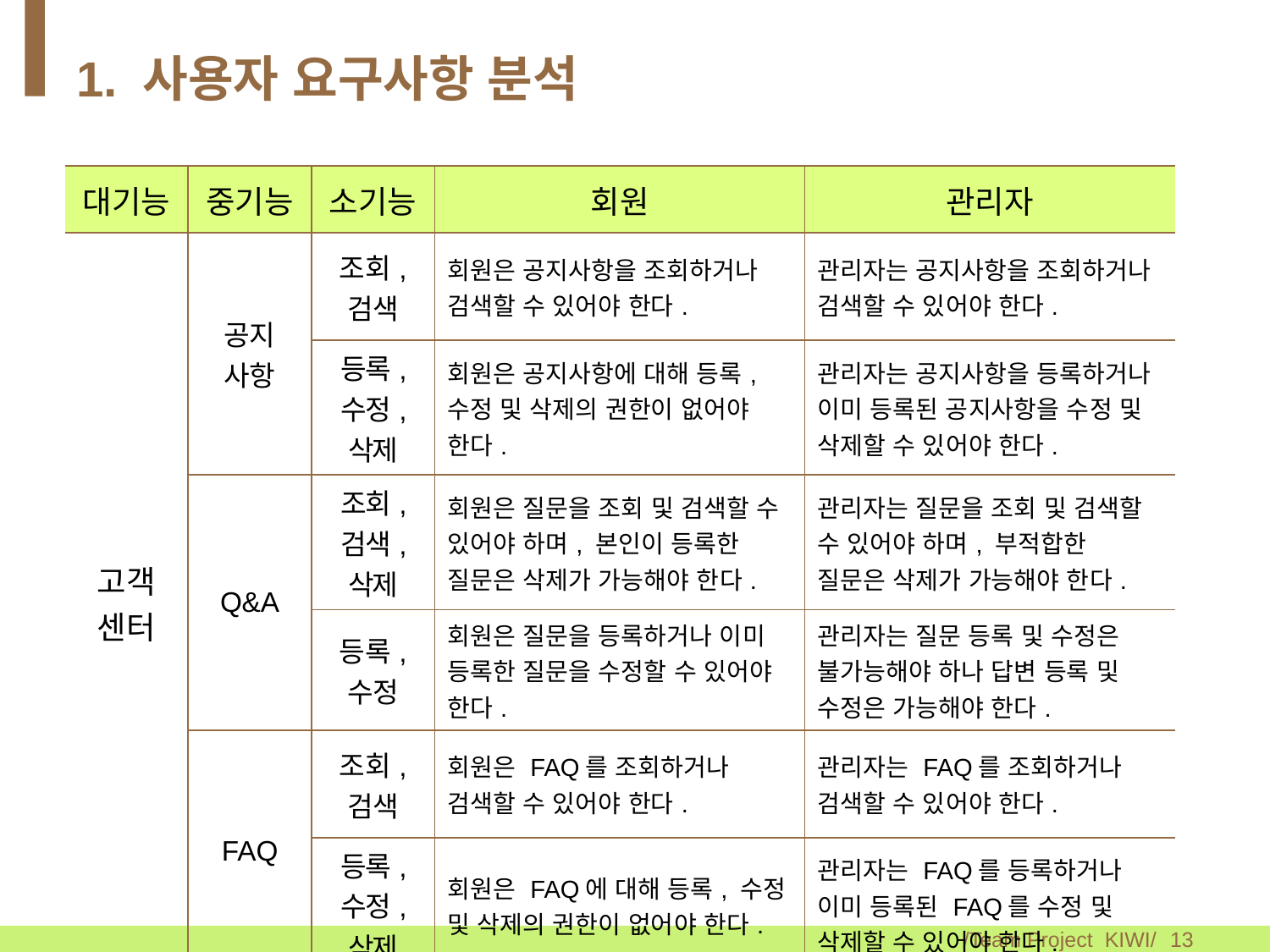

# 1. 사용자 요구사항 분석
| 대기능 | 중기능 | 소기능 | 회원 | 관리자 |
| --- | --- | --- | --- | --- |
| 고객 센터 | 공지 사항 | 조회, 검색 | 회원은 공지사항을 조회하거나 검색할 수 있어야 한다. | 관리자는 공지사항을 조회하거나 검색할 수 있어야 한다. |
|  |  | 등록, 수정, 삭제 | 회원은 공지사항에 대해 등록, 수정 및 삭제의 권한이 없어야 한다. | 관리자는 공지사항을 등록하거나 이미 등록된 공지사항을 수정 및 삭제할 수 있어야 한다. |
|  | Q&A | 조회, 검색, 삭제 | 회원은 질문을 조회 및 검색할 수 있어야 하며, 본인이 등록한 질문은 삭제가 가능해야 한다. | 관리자는 질문을 조회 및 검색할 수 있어야 하며, 부적합한 질문은 삭제가 가능해야 한다. |
|  |  | 등록, 수정 | 회원은 질문을 등록하거나 이미 등록한 질문을 수정할 수 있어야 한다. | 관리자는 질문 등록 및 수정은 불가능해야 하나 답변 등록 및 수정은 가능해야 한다. |
|  | FAQ | 조회, 검색 | 회원은 FAQ를 조회하거나 검색할 수 있어야 한다. | 관리자는 FAQ를 조회하거나 검색할 수 있어야 한다. |
|  |  | 등록, 수정, 삭제 | 회원은 FAQ에 대해 등록, 수정 및 삭제의 권한이 없어야 한다. | 관리자는 FAQ를 등록하거나 이미 등록된 FAQ를 수정 및 삭제할 수 있어야 한다. |
/Team Project  KIWI/
13